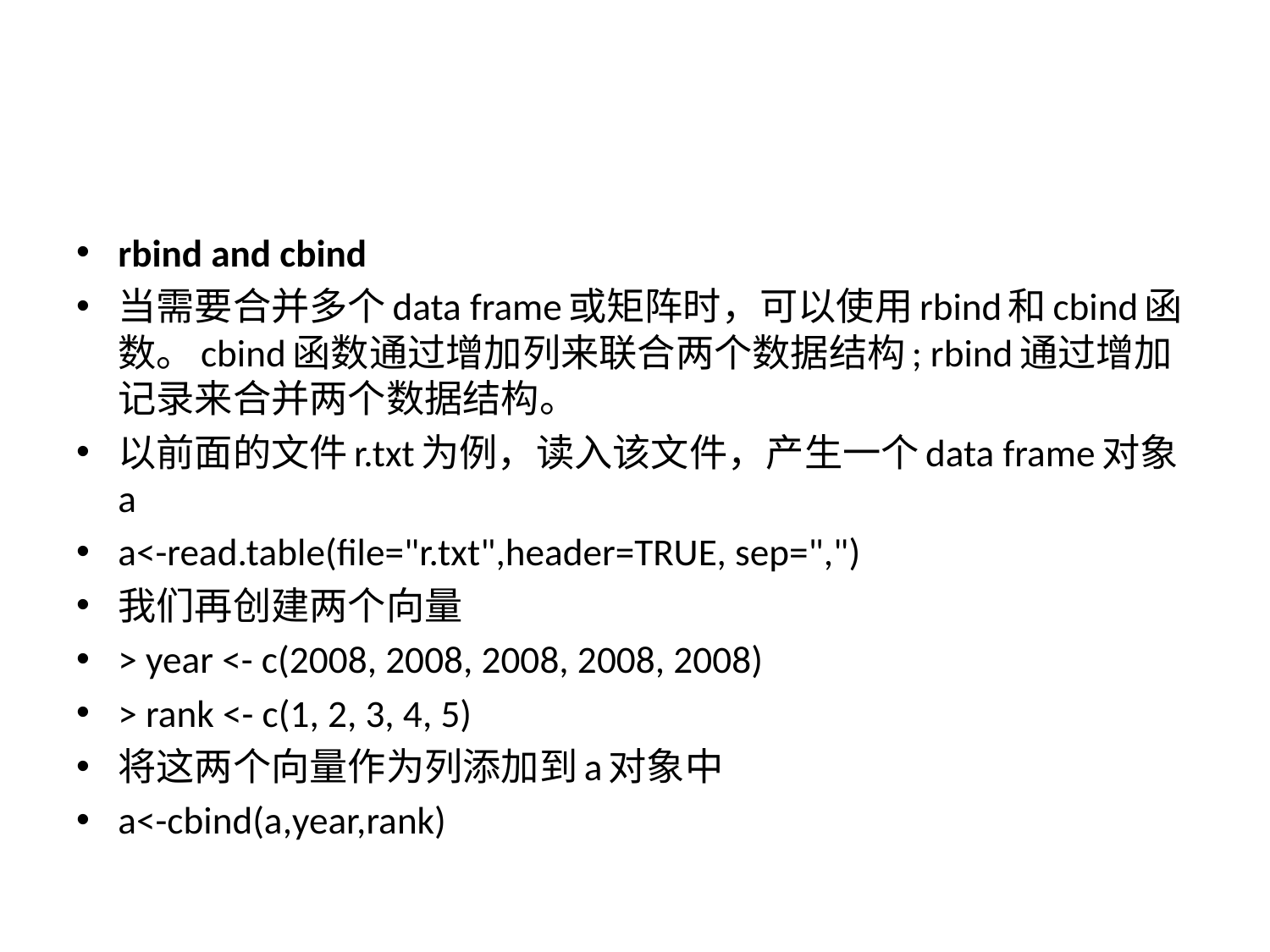

#
rbind and cbind
当需要合并多个data frame或矩阵时，可以使用rbind和cbind函数。cbind函数通过增加列来联合两个数据结构; rbind通过增加记录来合并两个数据结构。
以前面的文件r.txt为例，读入该文件，产生一个data frame对象a
a<-read.table(file="r.txt",header=TRUE, sep=",")
我们再创建两个向量
> year <- c(2008, 2008, 2008, 2008, 2008)
> rank <- c(1, 2, 3, 4, 5)
将这两个向量作为列添加到a对象中
a<-cbind(a,year,rank)